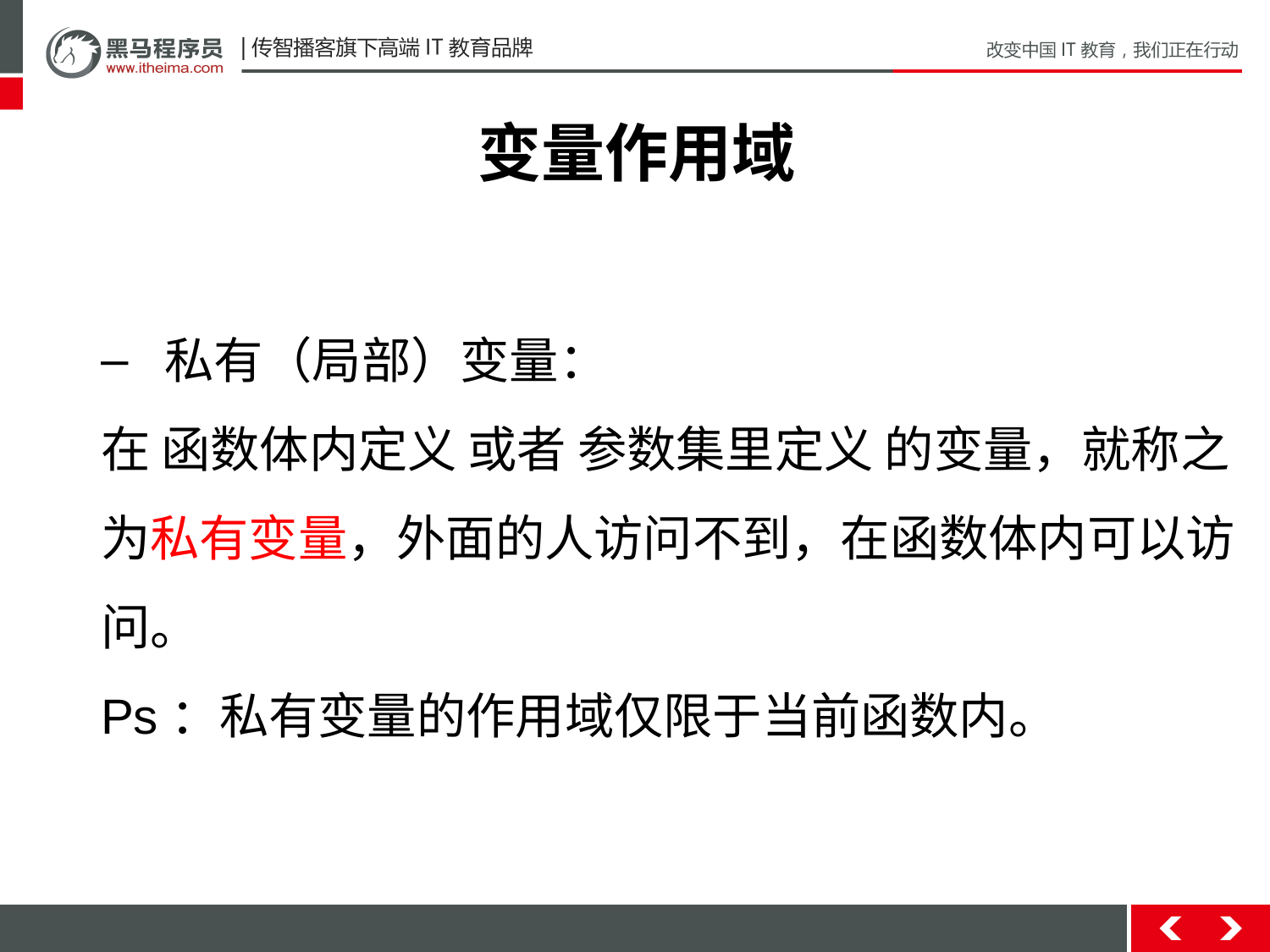

# 变量作用域

私有（局部）变量：
在 函数体内定义 或者 参数集里定义 的变量，就称之为私有变量，外面的人访问不到，在函数体内可以访问。
Ps：私有变量的作用域仅限于当前函数内。